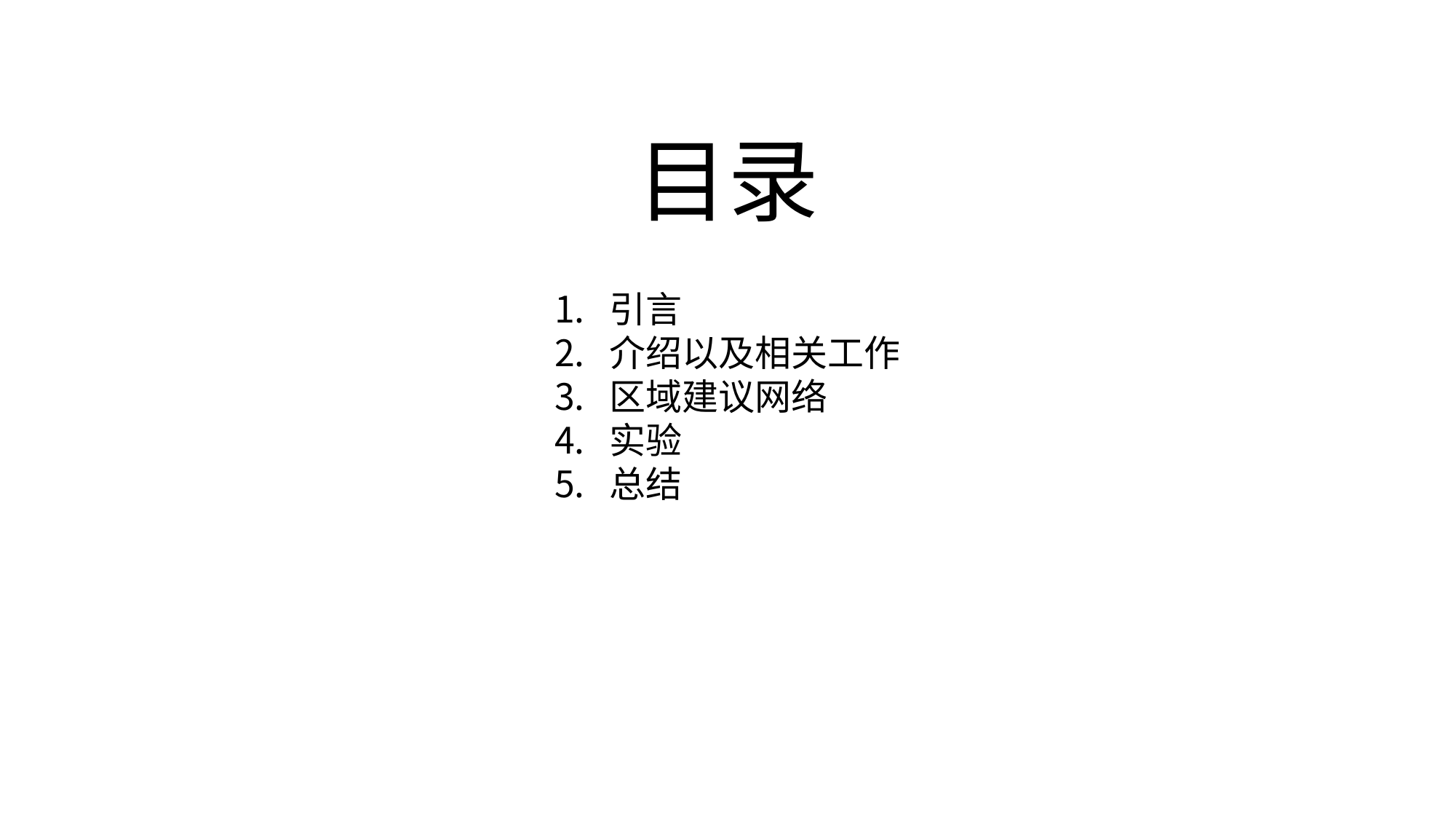

# 目录
引言
介绍以及相关工作
区域建议网络
实验
总结